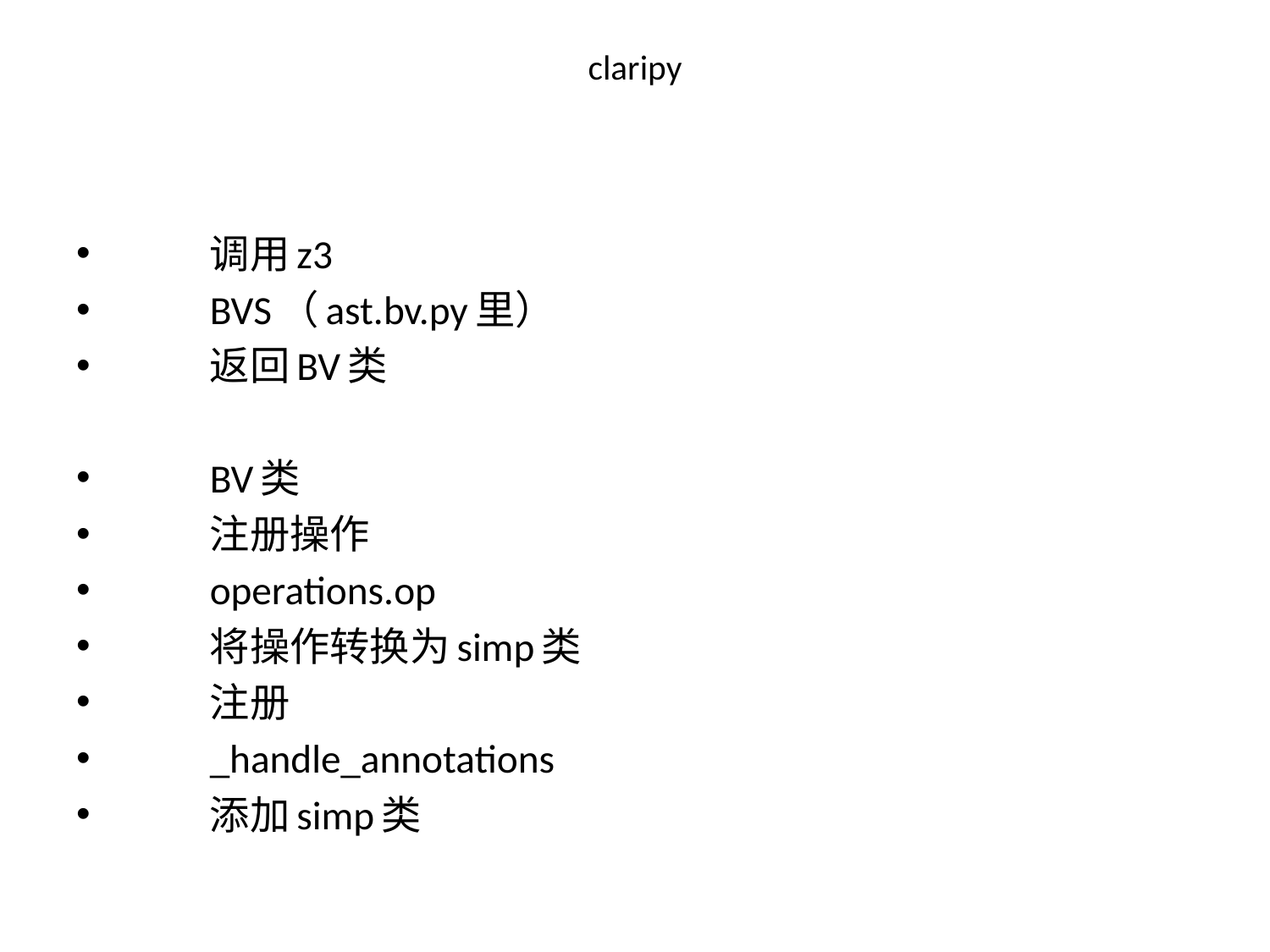

# claripy
	调用z3
	BVS（ast.bv.py里）
	返回BV类

	BV类
	注册操作
		operations.op
			将操作转换为simp类
			注册
				_handle_annotations
					添加simp类